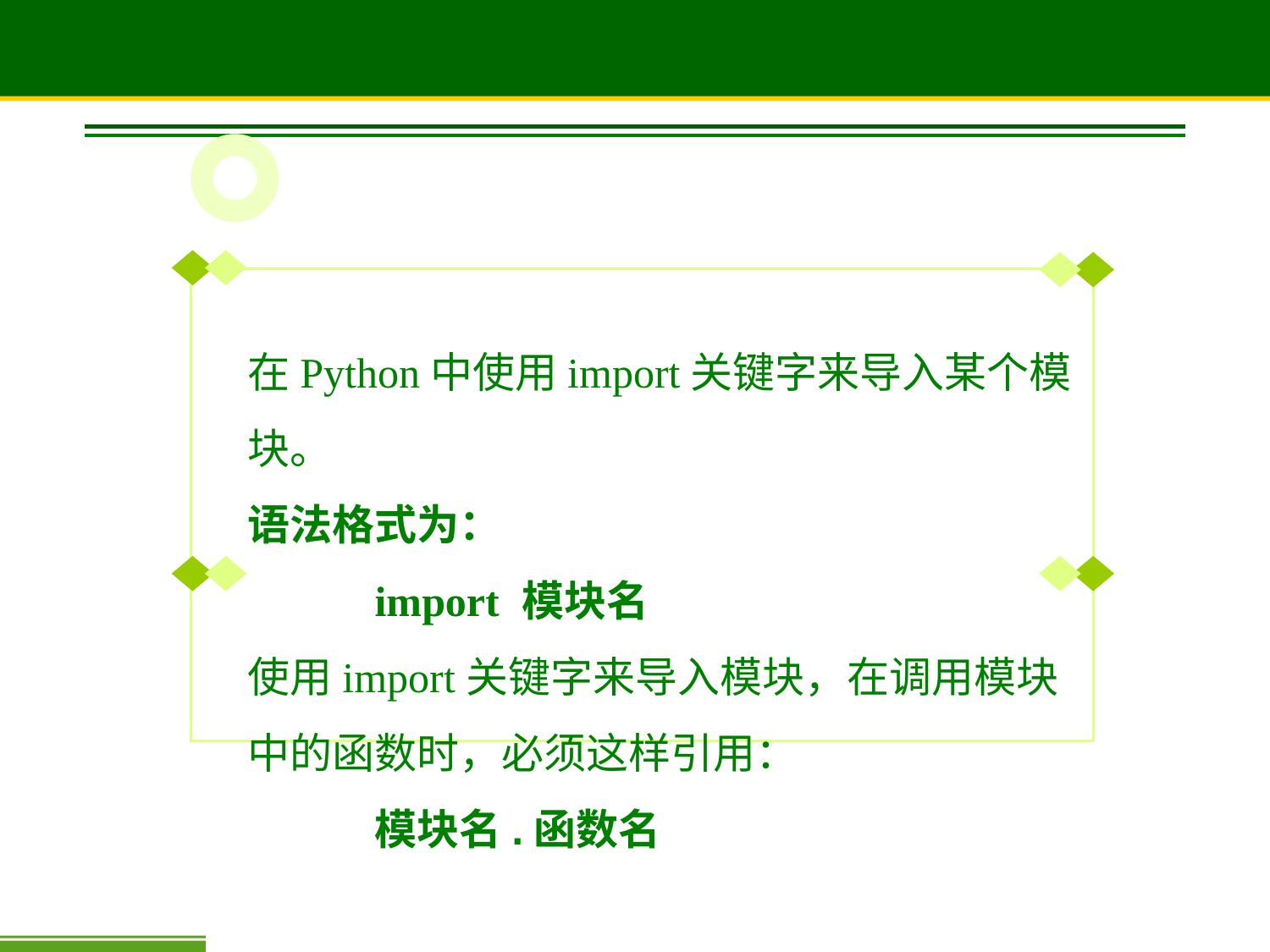

模块导入

在Python中使用import关键字来导入某个模块。
语法格式为：
	import 模块名
使用import关键字来导入模块，在调用模块中的函数时，必须这样引用：
	模块名.函数名